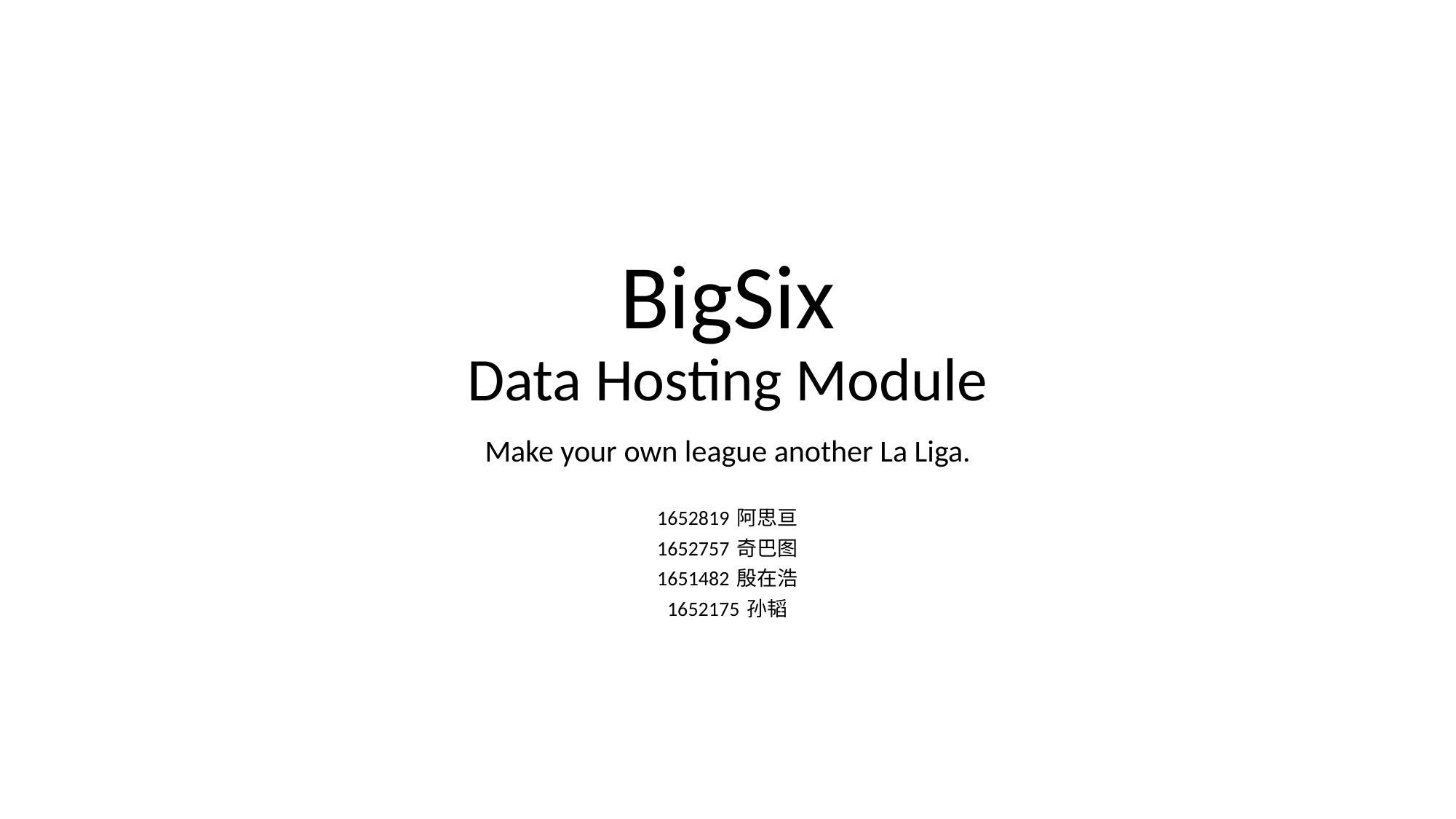

# BigSix Data Hosting Module
Make your own league another La Liga.

1652819 阿思亘
1652757 奇巴图
1651482 殷在浩
1652175 孙韬